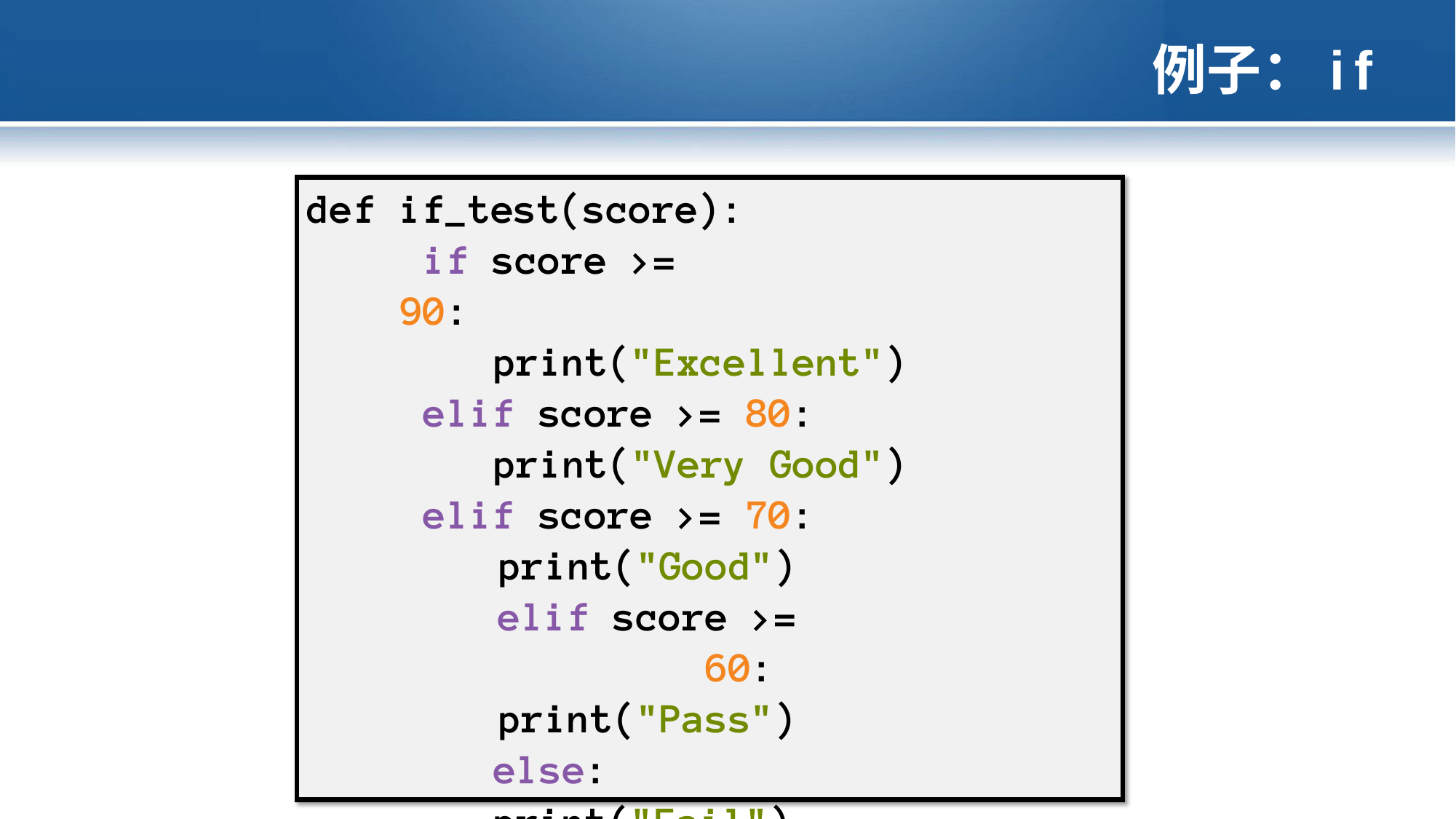

# 例子：if

def if_test(score):  if score >= 90:
print("Excellent")  elif score >= 80:
print("Very Good")  elif score >= 70:
print("Good")  elif score >= 60:  print("Pass")
else:
print("Fail")  if_test(100)